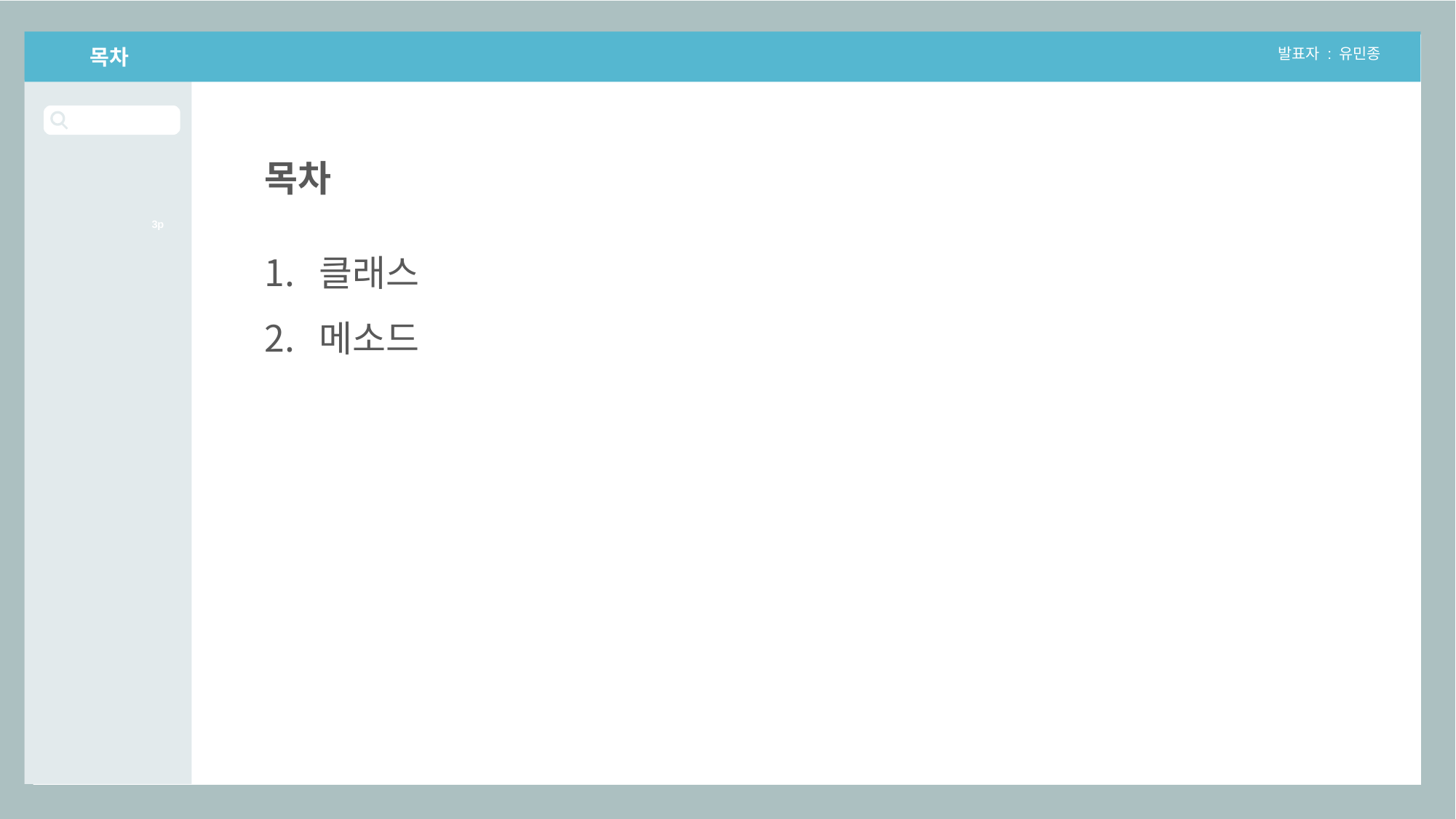

목차
발표자 : 유민종

목차
3p
클래스
메소드